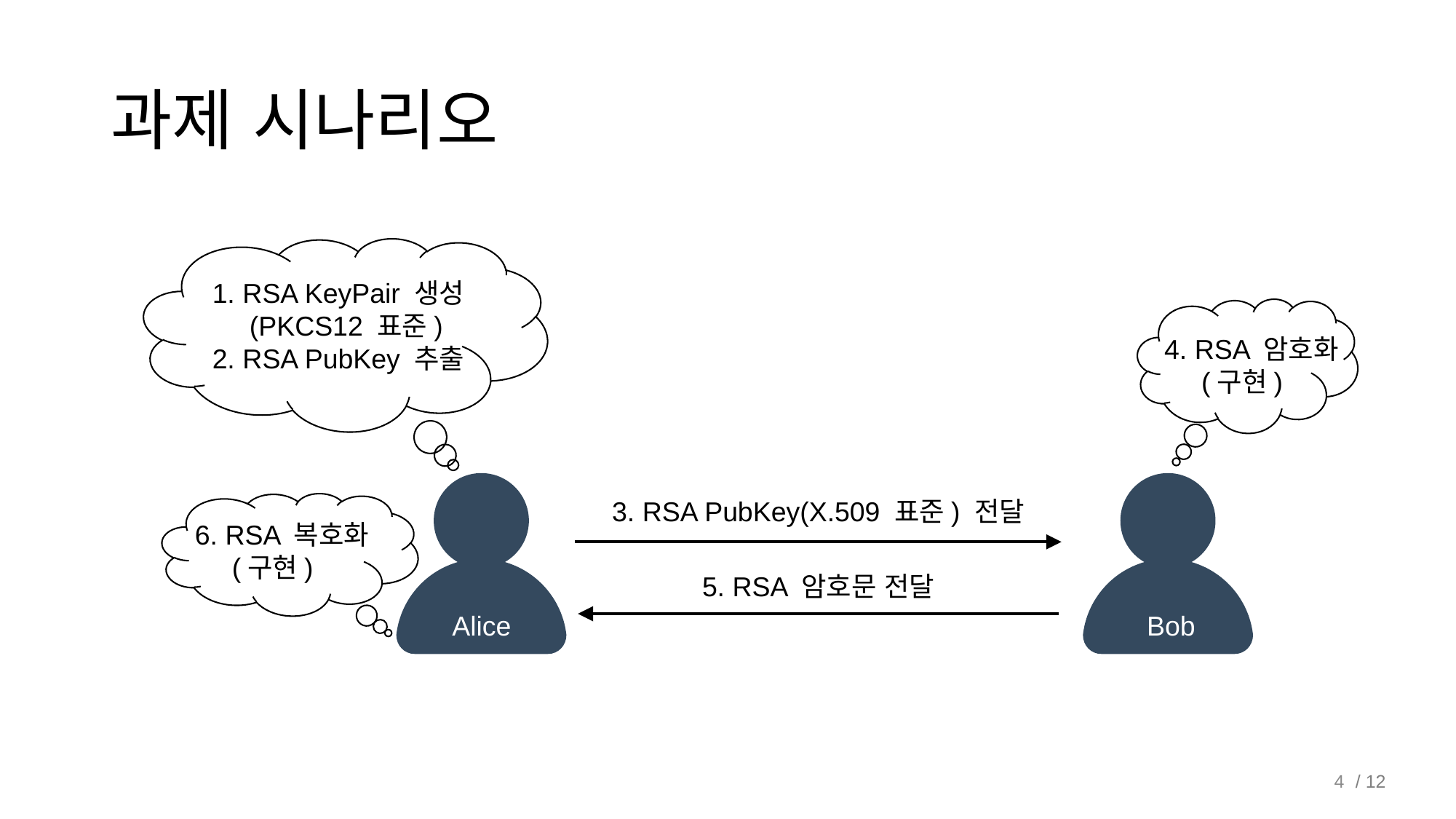

# 과제 시나리오

1. RSA KeyPair 생성
    (PKCS12 표준)
2. RSA PubKey 추출

4. RSA 암호화
    (구현)

3. RSA PubKey(X.509 표준) 전달

6. RSA 복호화
    (구현)
5. RSA 암호문 전달
Alice
Bob
Bob
4
 / 12